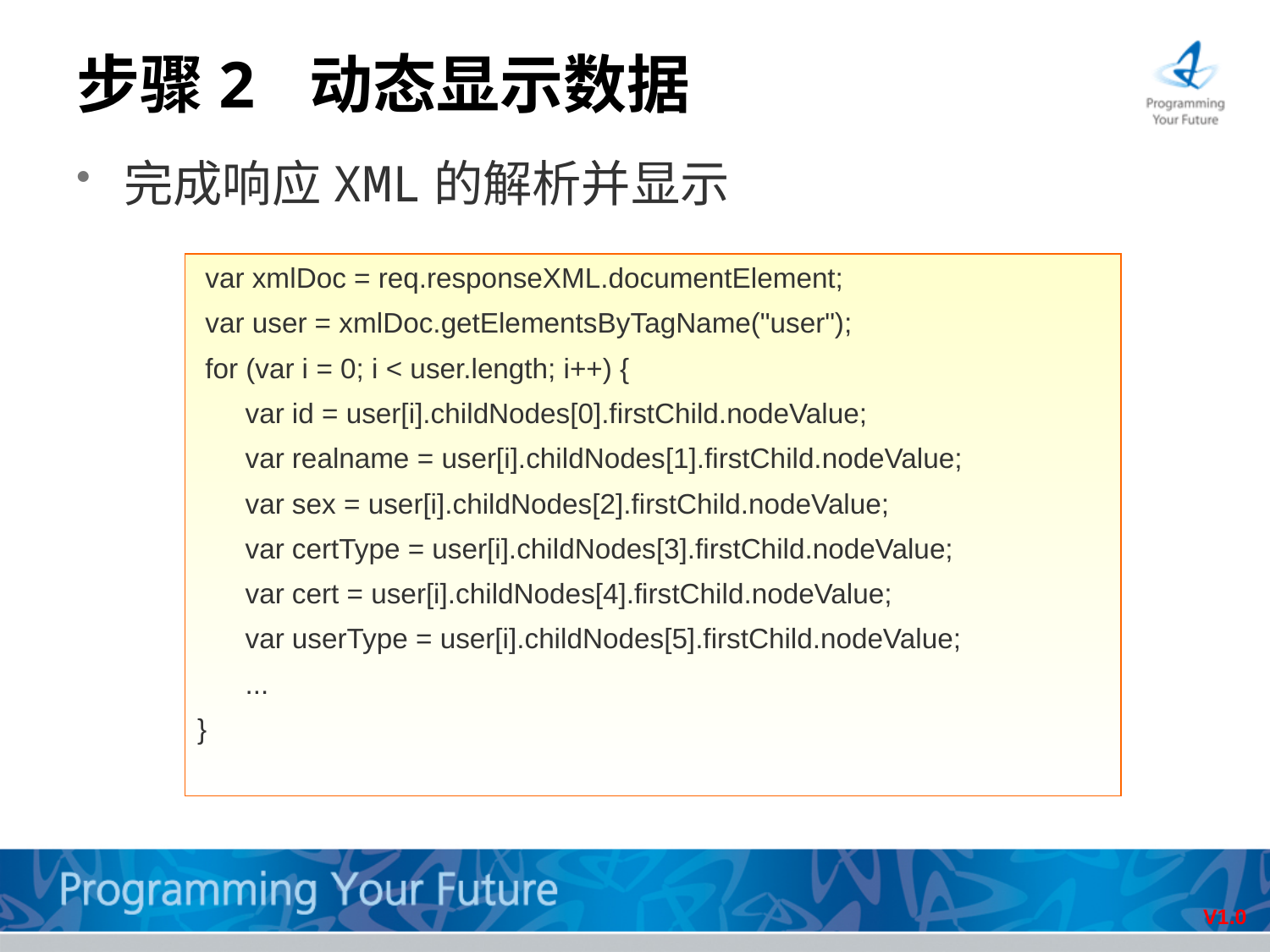

# 步骤2 动态显示数据
完成响应XML的解析并显示

 var xmlDoc = req.responseXML.documentElement;
 var user = xmlDoc.getElementsByTagName("user");
 for (var i = 0; i < user.length; i++) {
 	var id = user[i].childNodes[0].firstChild.nodeValue;
 	var realname = user[i].childNodes[1].firstChild.nodeValue;
 	var sex = user[i].childNodes[2].firstChild.nodeValue;
 	var certType = user[i].childNodes[3].firstChild.nodeValue;
 	var cert = user[i].childNodes[4].firstChild.nodeValue;
 	var userType = user[i].childNodes[5].firstChild.nodeValue;
	...
}